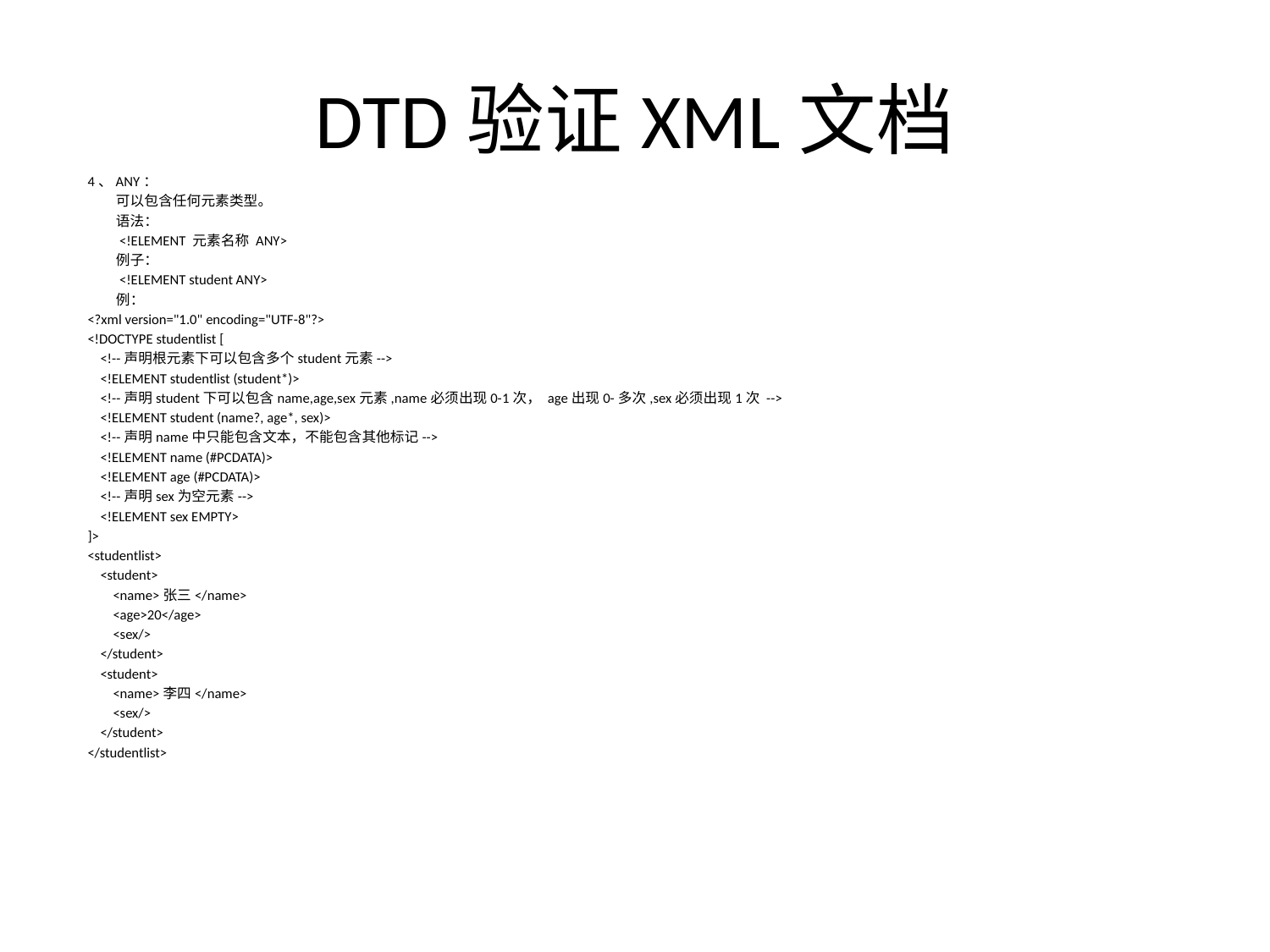

# DTD验证XML文档
4、ANY：
　　可以包含任何元素类型。
　　语法：
　　<!ELEMENT 元素名称 ANY>
　　例子：
　　<!ELEMENT student ANY>
　　例：
<?xml version="1.0" encoding="UTF-8"?>
<!DOCTYPE studentlist [
    <!--声明根元素下可以包含多个student元素-->
    <!ELEMENT studentlist (student*)>
    <!--声明student下可以包含name,age,sex元素,name必须出现0-1次， age出现0-多次,sex必须出现1次 -->
    <!ELEMENT student (name?, age*, sex)>
    <!--声明name中只能包含文本，不能包含其他标记-->
    <!ELEMENT name (#PCDATA)>
    <!ELEMENT age (#PCDATA)>
    <!--声明sex为空元素-->
    <!ELEMENT sex EMPTY>
]>
<studentlist>
    <student>
        <name>张三</name>
        <age>20</age>
        <sex/>
    </student>
    <student>
        <name>李四</name>
        <sex/>
    </student>
</studentlist>